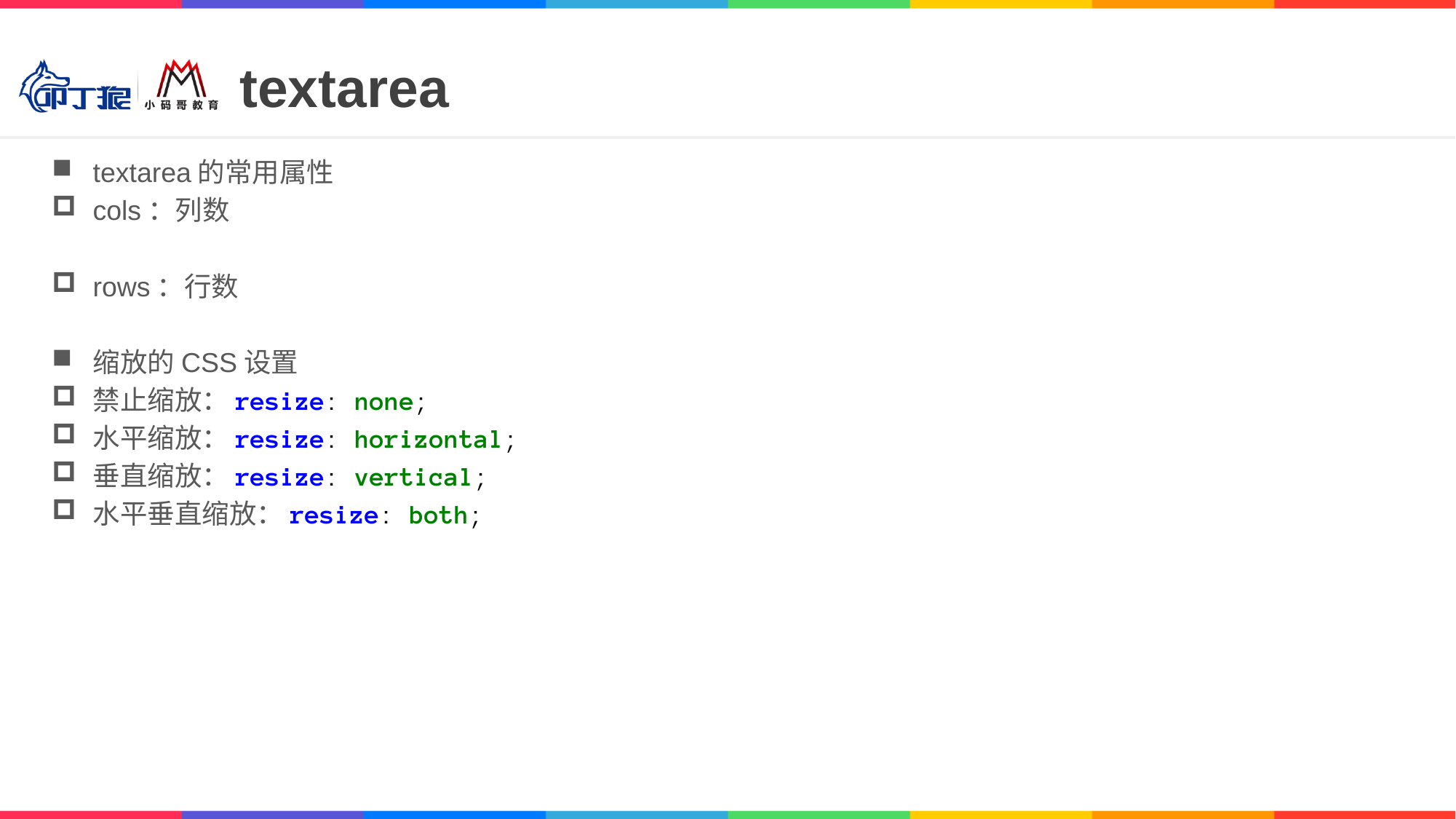

# textarea
textarea的常用属性
cols：列数

rows：行数

缩放的CSS设置
禁止缩放：resize: none;
水平缩放：resize: horizontal;
垂直缩放：resize: vertical;
水平垂直缩放：resize: both;